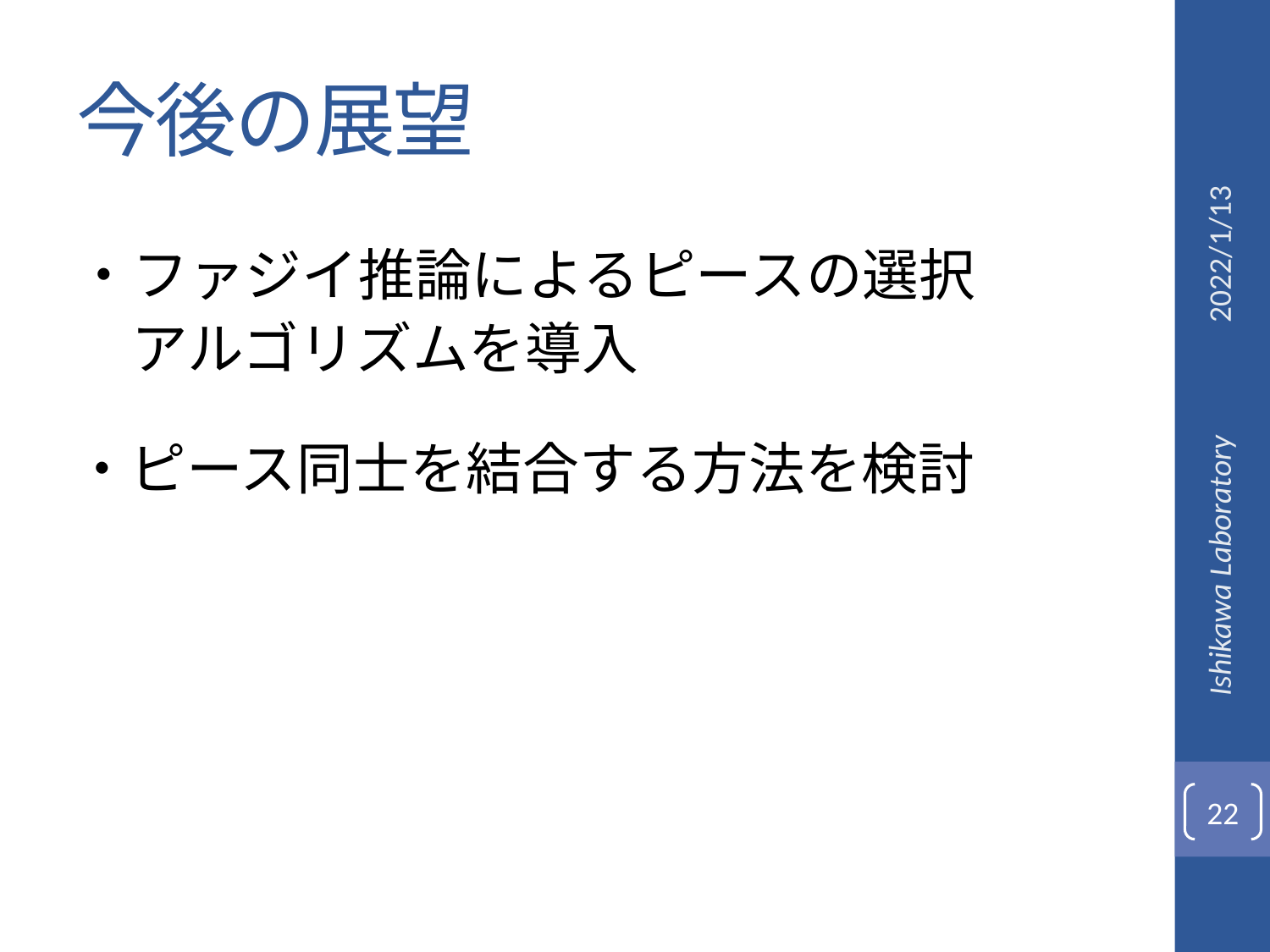

# 今後の展望
2022/1/13
・ファジイ推論によるピースの選択
　アルゴリズムを導入
・ピース同士を結合する方法を検討
Ishikawa Laboratory
22